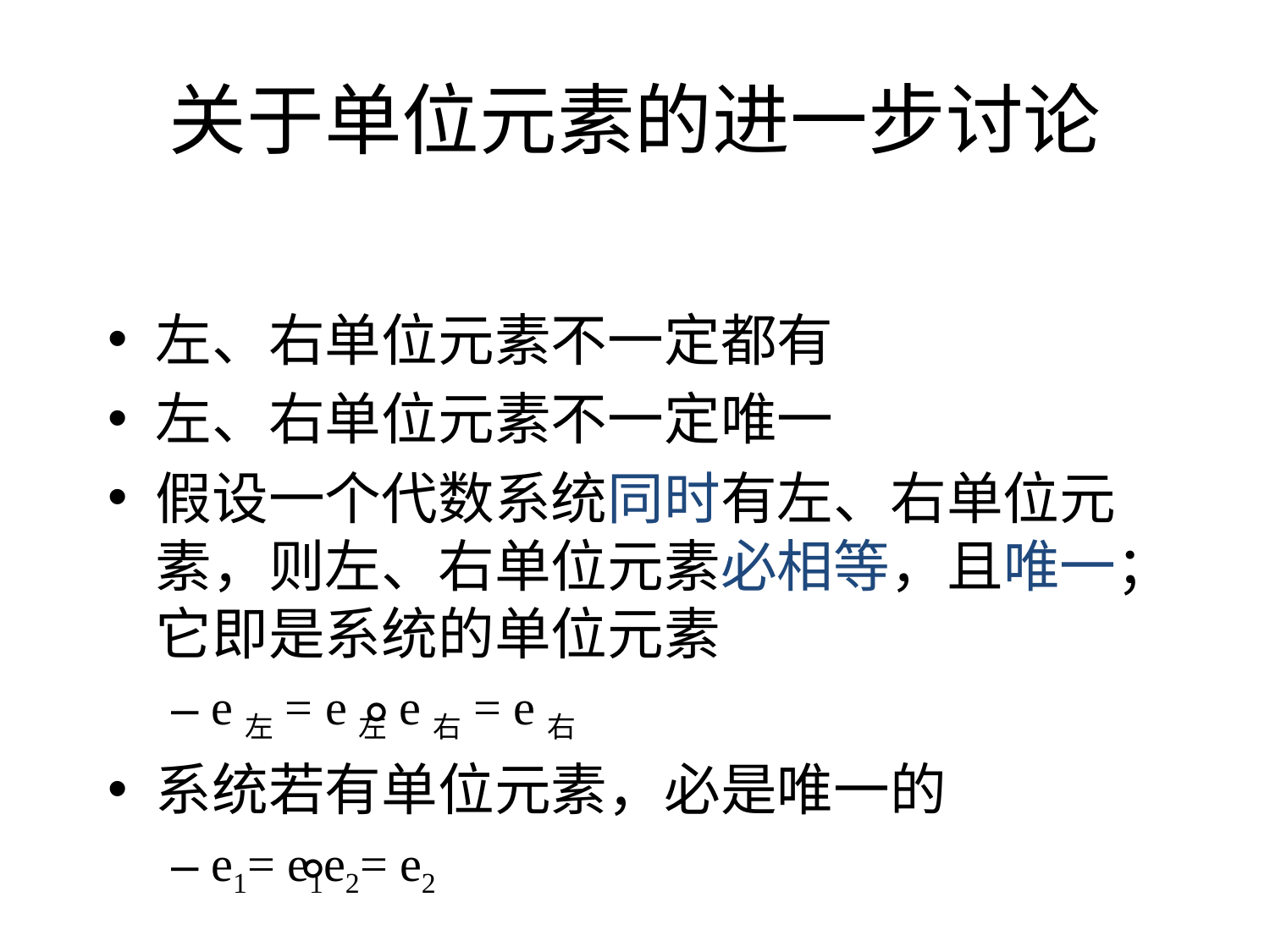

# 关于单位元素的进一步讨论
左、右单位元素不一定都有
左、右单位元素不一定唯一
假设一个代数系统同时有左、右单位元素，则左、右单位元素必相等，且唯一；它即是系统的单位元素
e左= e左⃘e右= e右
系统若有单位元素，必是唯一的
e1= e1⃘e2= e2